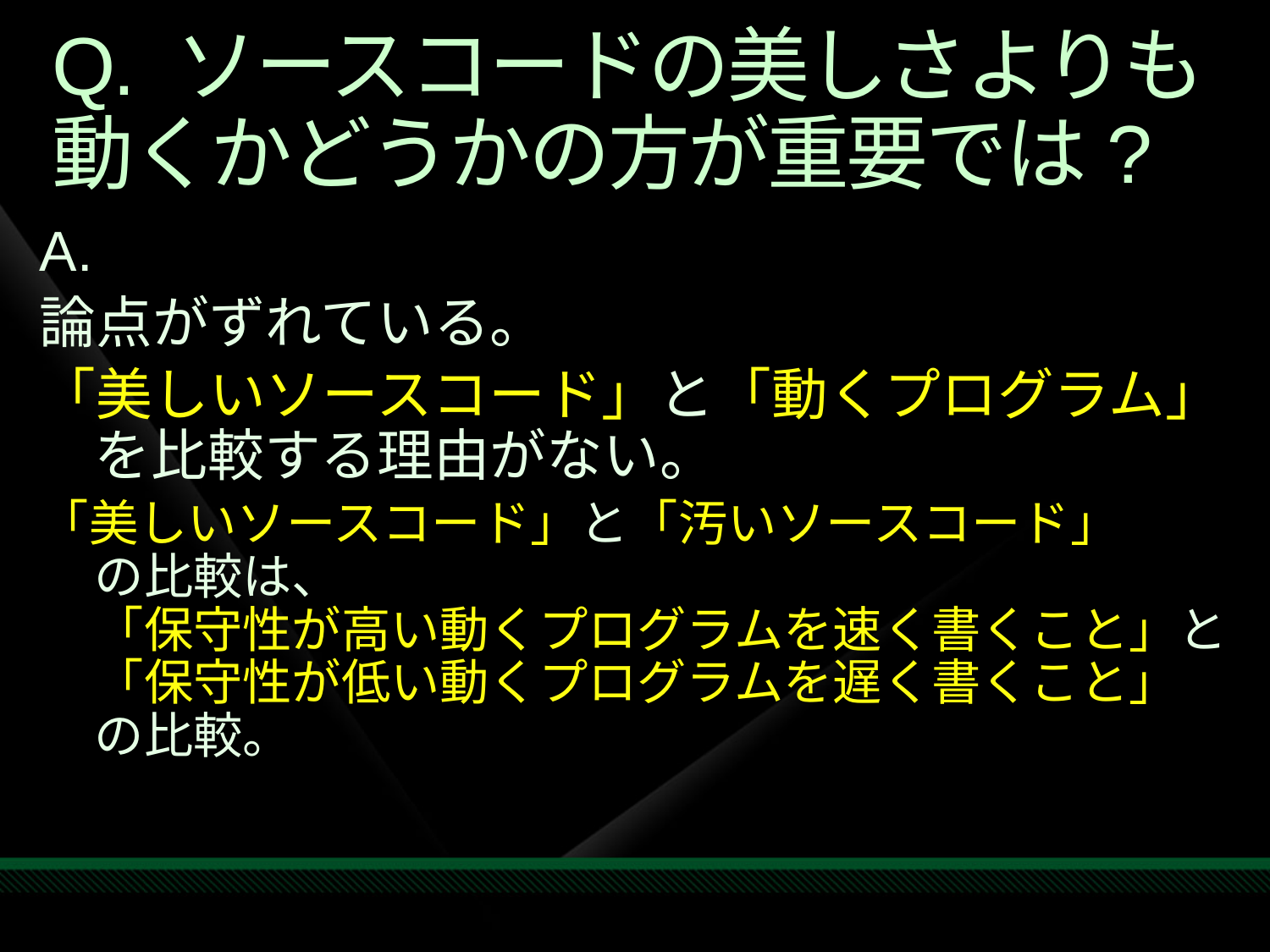

# Q. ソースコードの美しさよりも 動くかどうかの方が重要では?
A.
論点がずれている。
「美しいソースコード」と「動くプログラム」を比較する理由がない。
「美しいソースコード」と「汚いソースコード」
の比較は、
「保守性が高い動くプログラムを速く書くこと」と
「保守性が低い動くプログラムを遅く書くこと」
の比較。